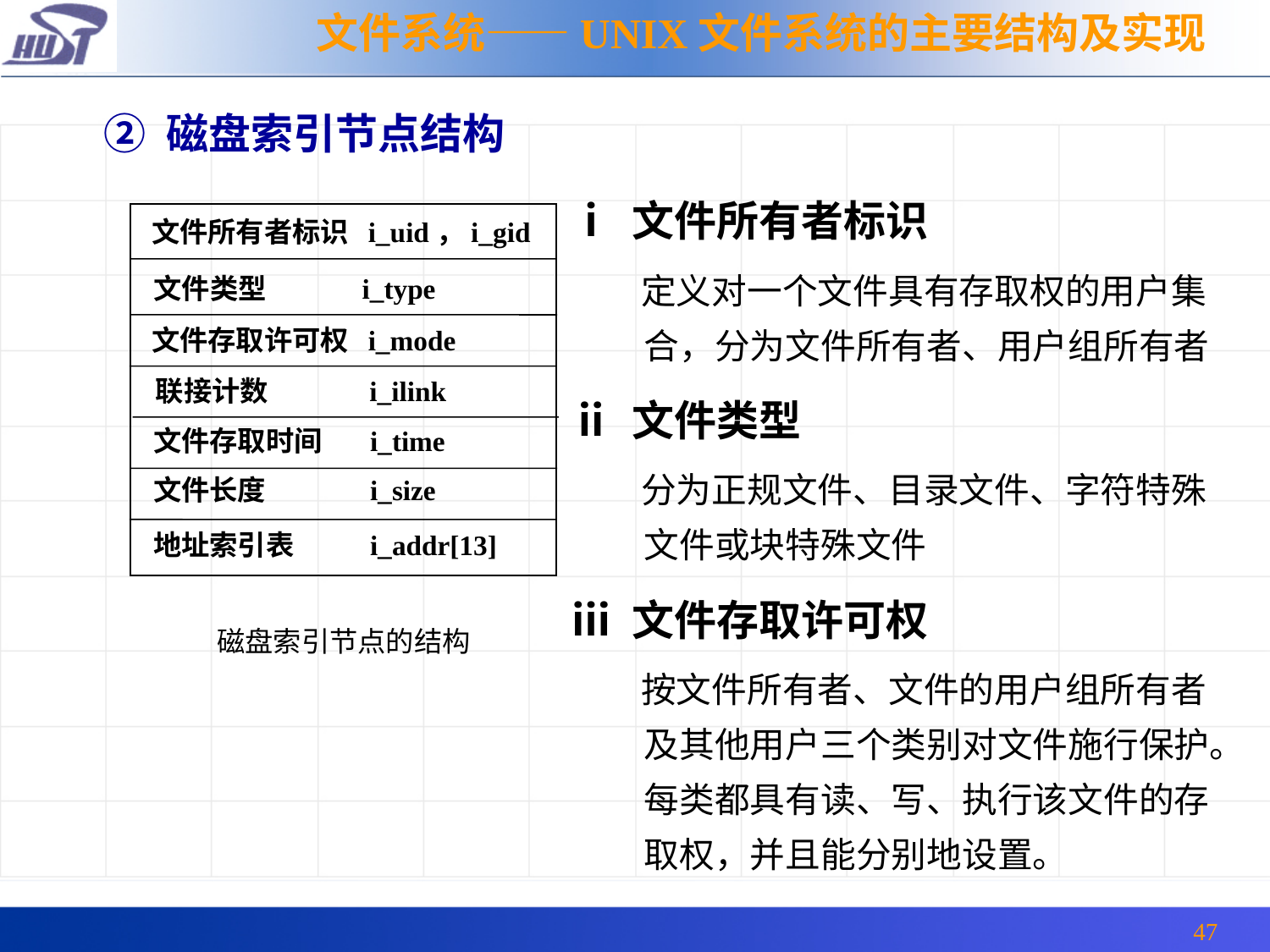

文件系统——UNIX文件系统的主要结构及实现
② 磁盘索引节点结构
ⅰ 文件所有者标识
        定义对一个文件具有存取权的用户集合，分为文件所有者、用户组所有者
ⅱ 文件类型
        分为正规文件、目录文件、字符特殊文件或块特殊文件
ⅲ 文件存取许可权
        按文件所有者、文件的用户组所有者及其他用户三个类别对文件施行保护。每类都具有读、写、执行该文件的存取权，并且能分别地设置。

文件所有者标识  i_uid，i_gid

文件类型              i_type

文件存取许可权  i_mode

联接计数　　      i_ilink

文件存取时间　  i_time
文件长度　　　  i_size

地址索引表　　  i_addr[13]
磁盘索引节点的结构
47